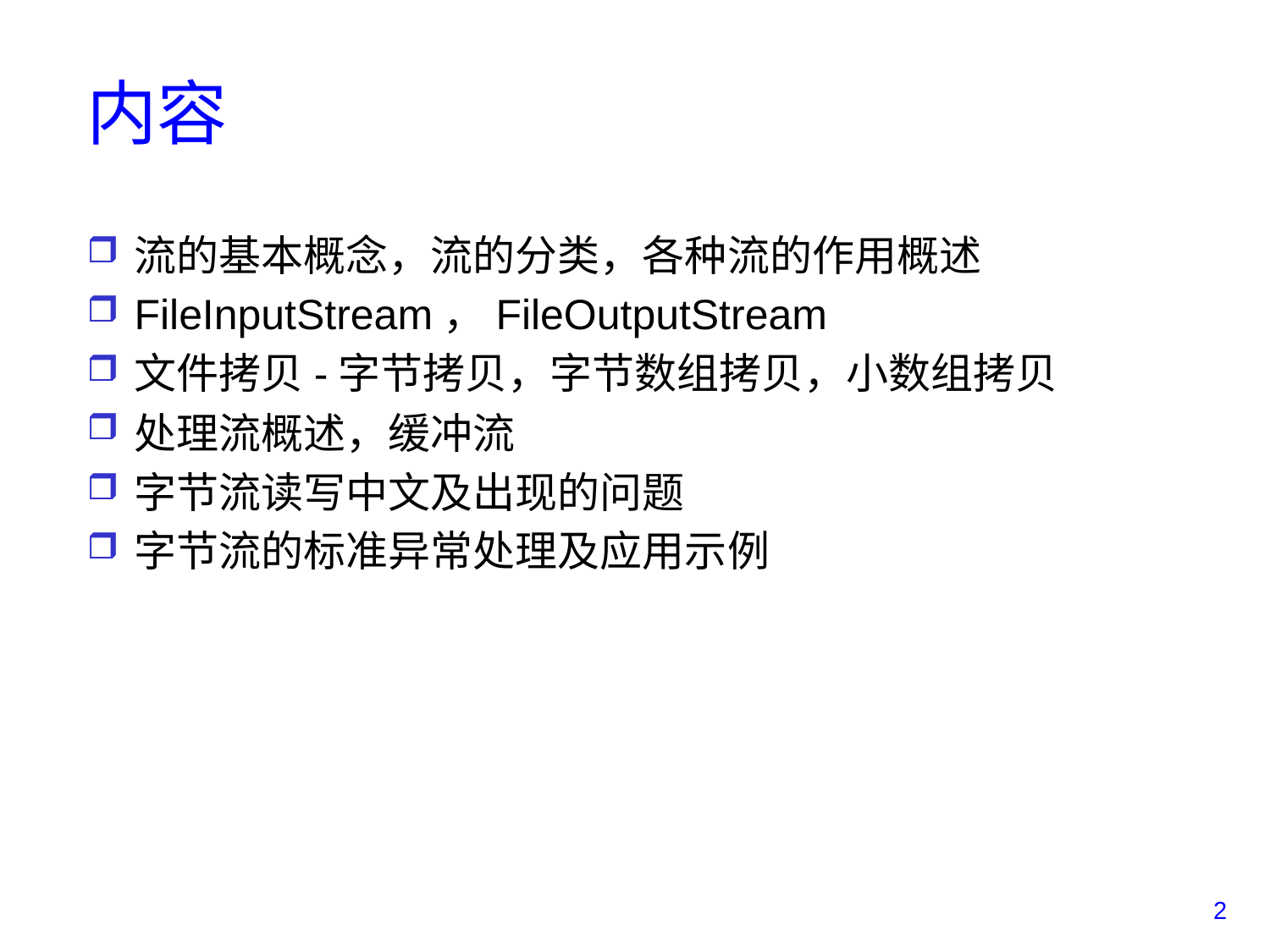

# 内容
流的基本概念，流的分类，各种流的作用概述
FileInputStream，FileOutputStream
文件拷贝-字节拷贝，字节数组拷贝，小数组拷贝
处理流概述，缓冲流
字节流读写中文及出现的问题
字节流的标准异常处理及应用示例
2